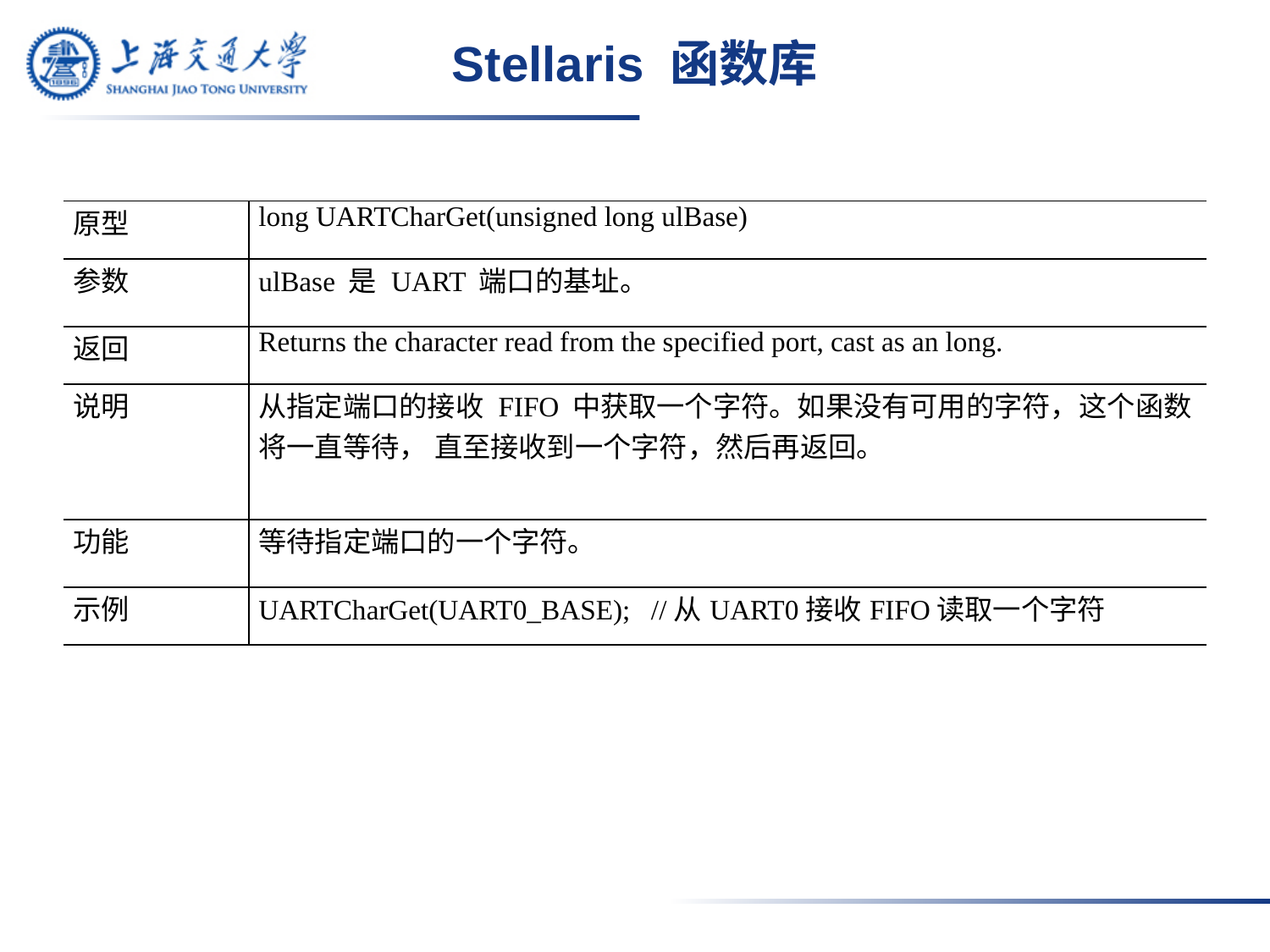

# Stellaris 函数库
| 原型 | long UARTCharGet(unsigned long ulBase) |
| --- | --- |
| 参数 | ulBase 是 UART 端口的基址。 |
| 返回 | Returns the character read from the specified port, cast as an long. |
| 说明 | 从指定端口的接收 FIFO 中获取一个字符。如果没有可用的字符，这个函数将一直等待， 直至接收到一个字符，然后再返回。 |
| 功能 | 等待指定端口的一个字符。 |
| 示例 | UARTCharGet(UART0\_BASE); //从UART0接收FIFO读取一个字符 |